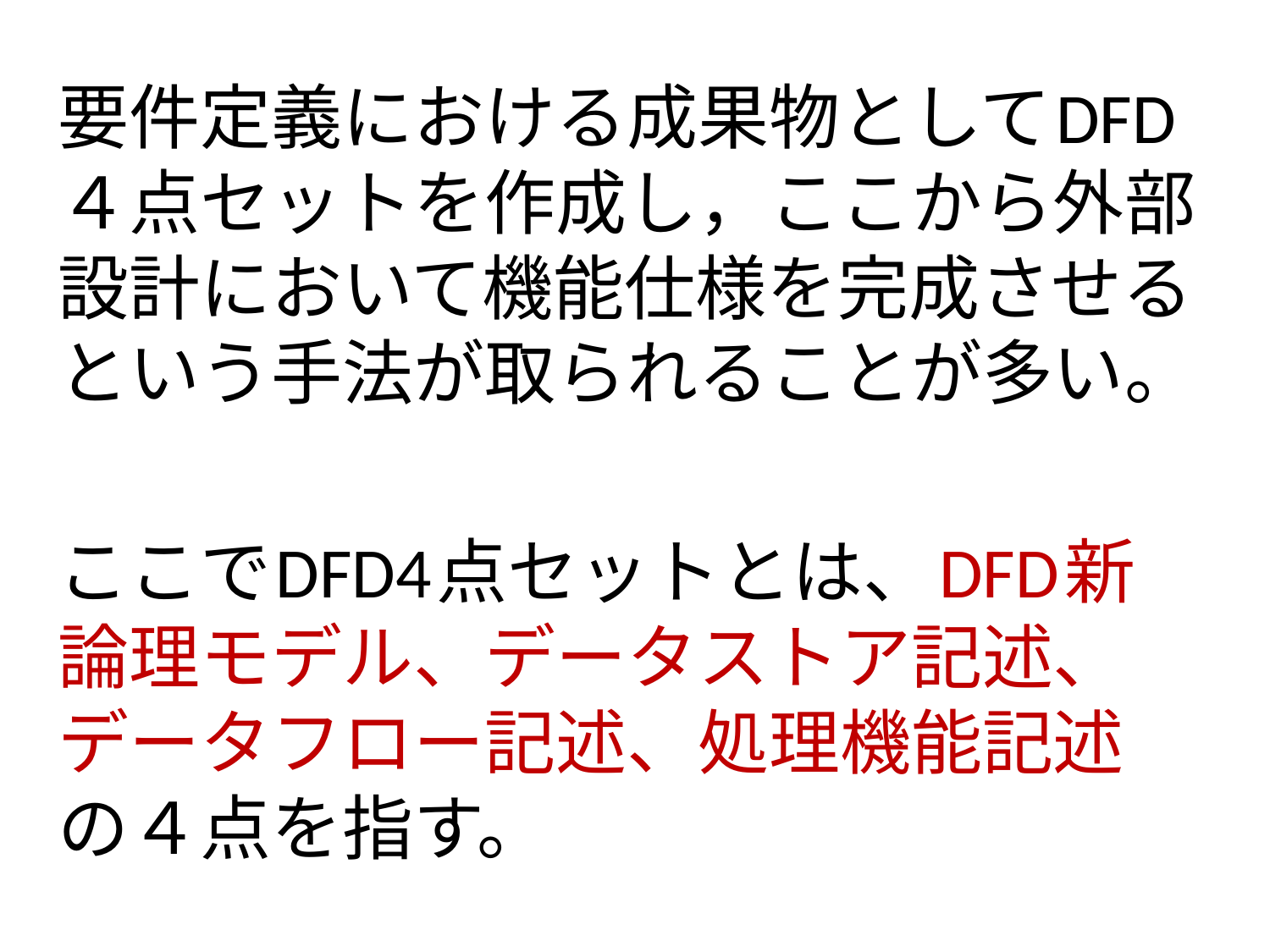

要件定義における成果物としてDFD４点セットを作成し，ここから外部設計において機能仕様を完成させるという手法が取られることが多い。

ここでDFD4点セットとは、DFD新論理モデル、データストア記述、データフロー記述、処理機能記述　の４点を指す。